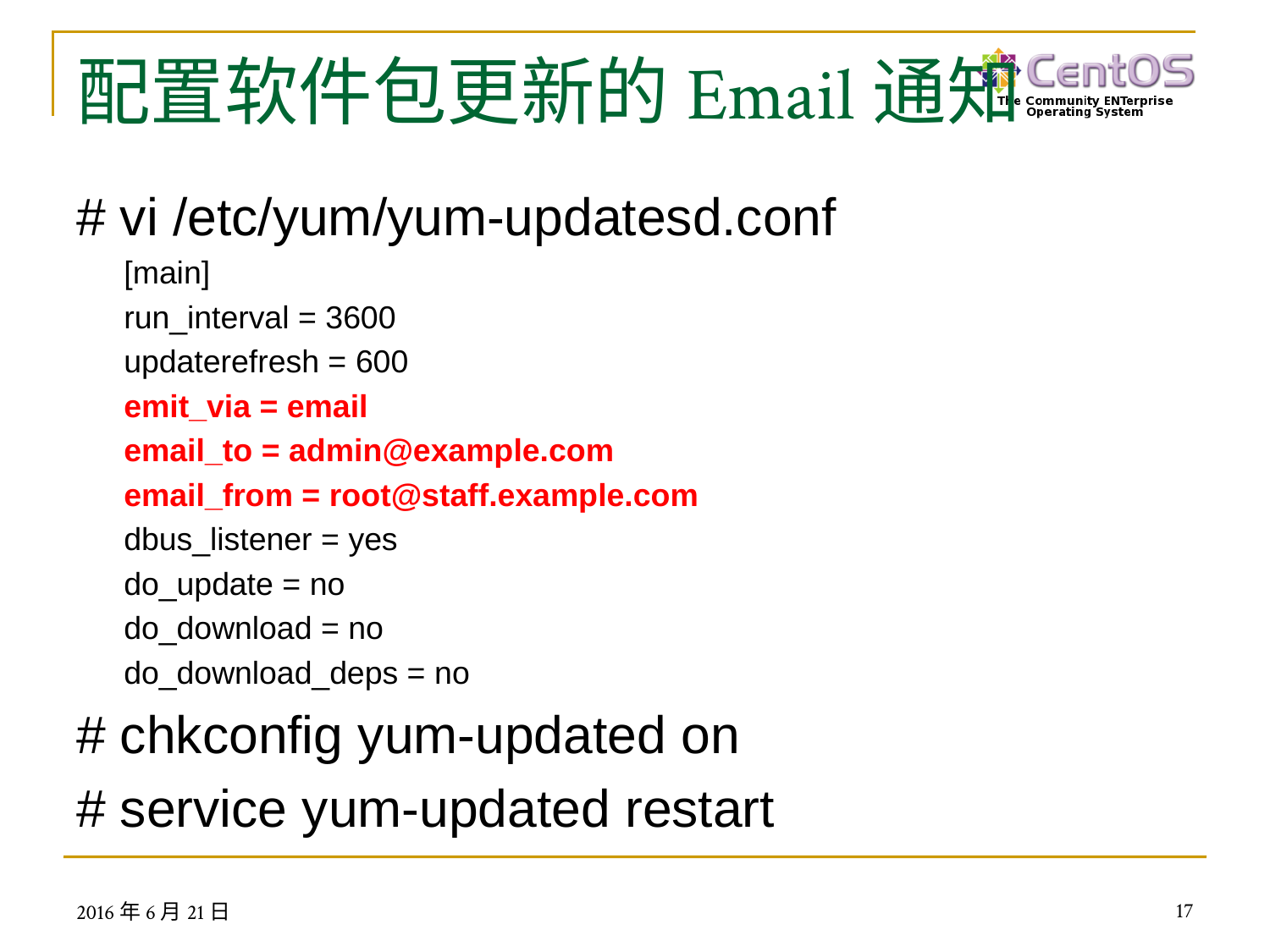

# 配置软件包更新的Email通知
# vi /etc/yum/yum-updatesd.conf
[main]
run_interval = 3600
updaterefresh = 600
emit_via = email
email_to = admin@example.com
email_from = root@staff.example.com
dbus_listener = yes
do_update = no
do_download = no
do_download_deps = no
# chkconfig yum-updated on
# service yum-updated restart
2016年6月21日
17